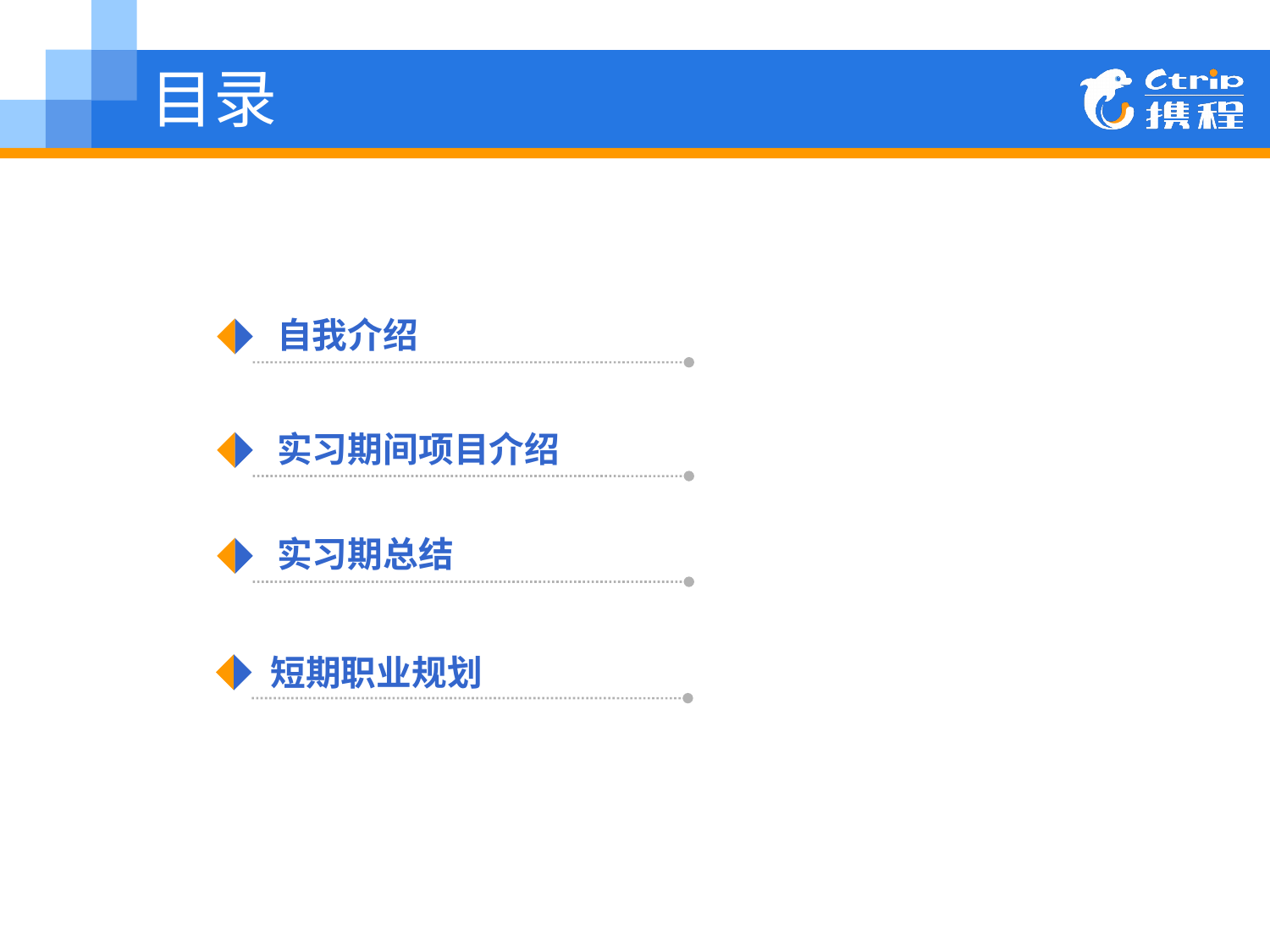

# 目录
自我介绍

实习期间项目介绍

实习期总结

短期职业规划

2